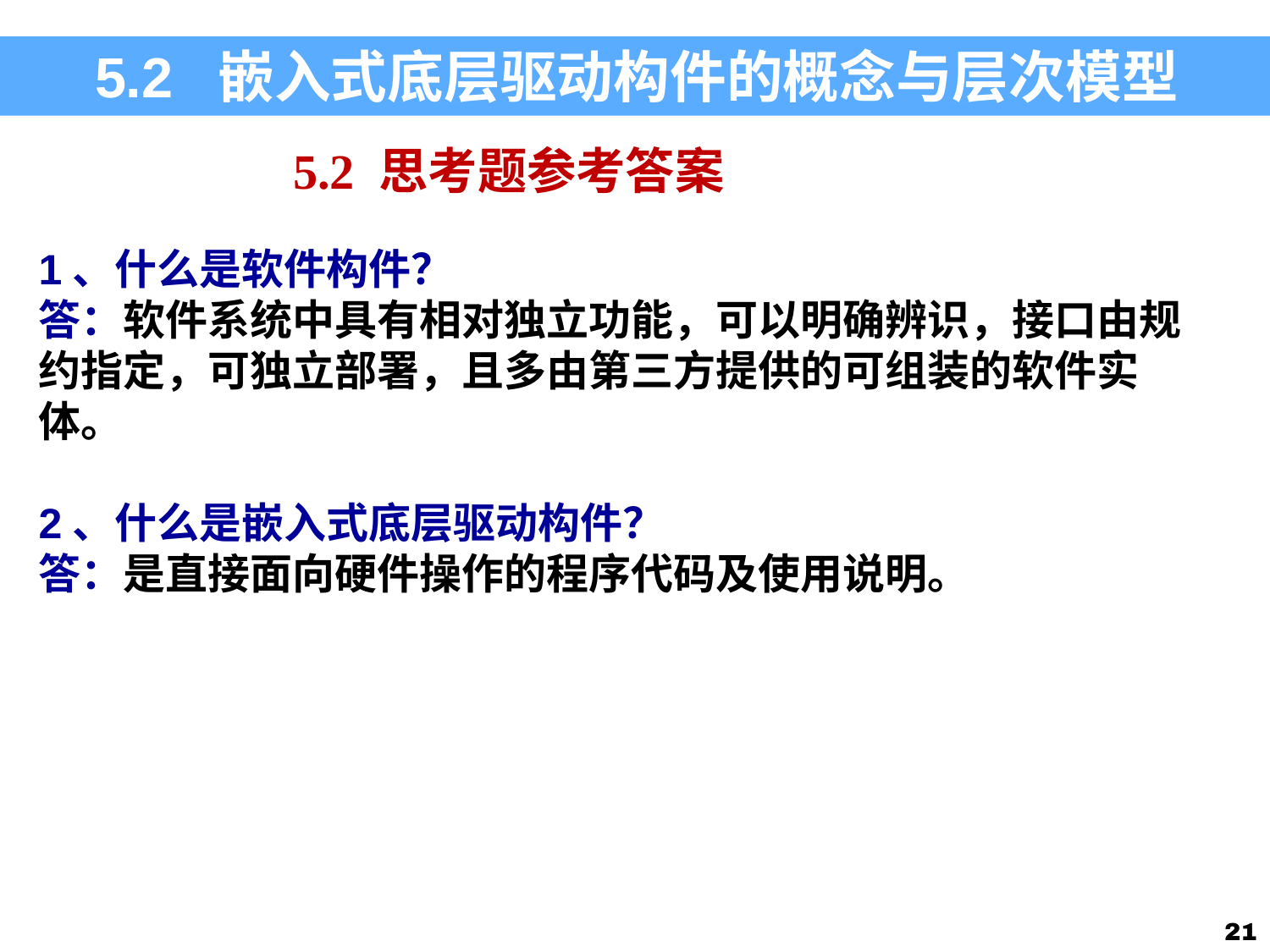

5.2  嵌入式底层驱动构件的概念与层次模型
5.2 思考题参考答案
1、什么是软件构件？
答：软件系统中具有相对独立功能，可以明确辨识，接口由规约指定，可独立部署，且多由第三方提供的可组装的软件实体。

2、什么是嵌入式底层驱动构件？
答：是直接面向硬件操作的程序代码及使用说明。

21